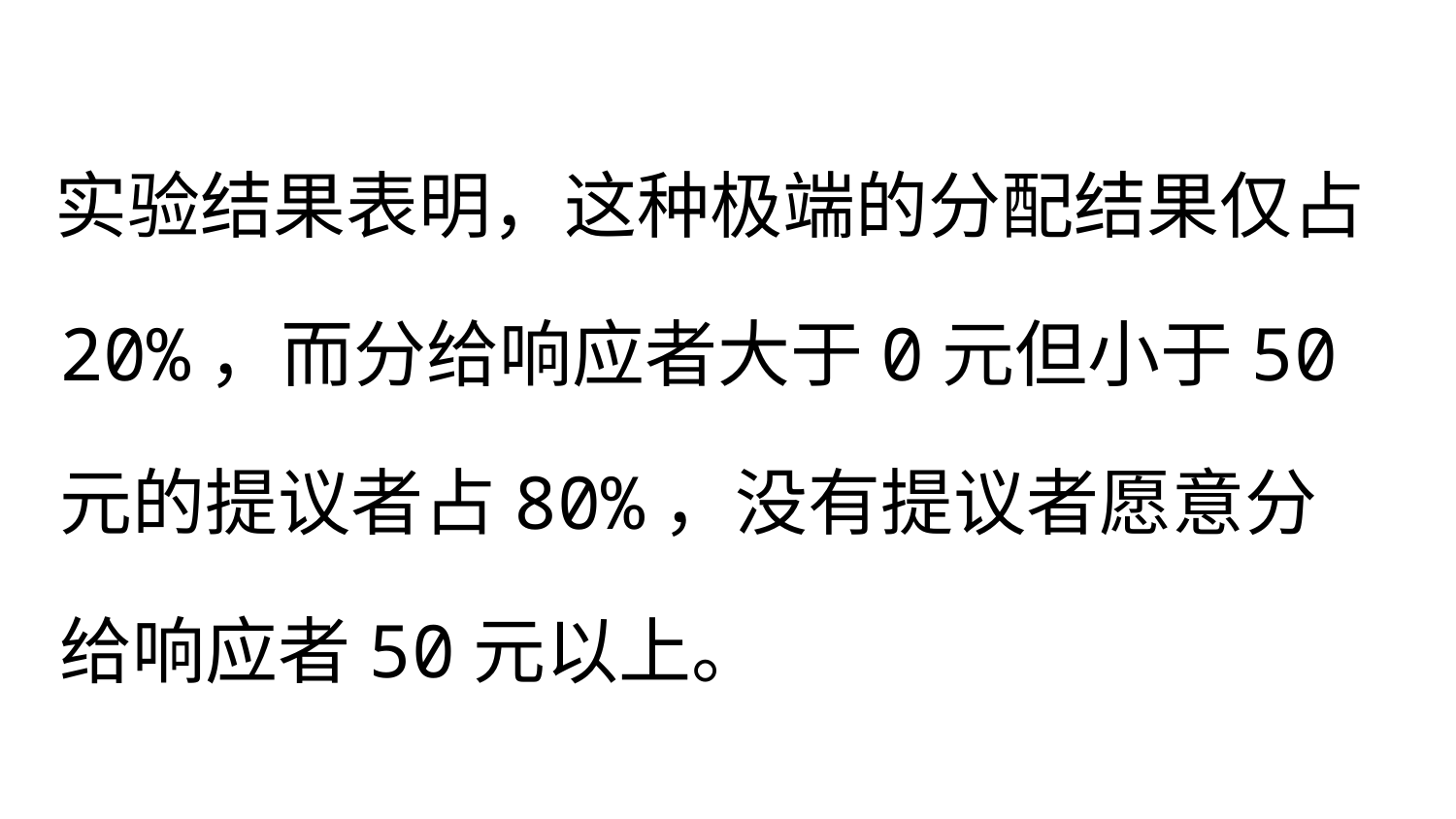

实验结果表明，这种极端的分配结果仅占20%，而分给响应者大于0元但小于50元的提议者占80%，没有提议者愿意分给响应者50元以上。